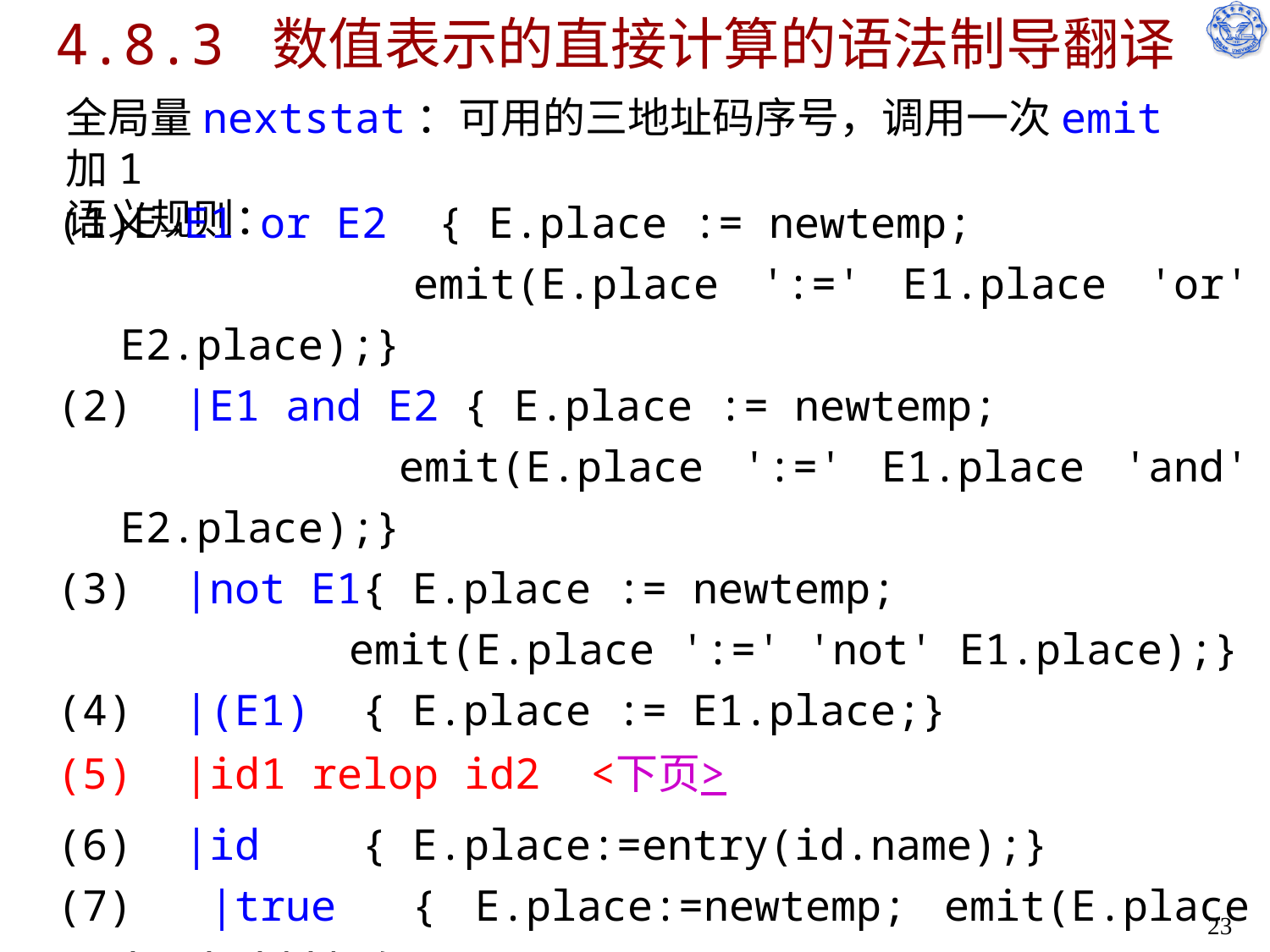

# 4.8.3 数值表示的直接计算的语法制导翻译
全局量nextstat：可用的三地址码序号，调用一次emit加1
语义规则：
(1)E→E1 or E2  { E.place := newtemp;
		    emit(E.place ':=' E1.place 'or' E2.place);}
(2)  |E1 and E2 { E.place := newtemp;
		    emit(E.place ':=' E1.place 'and' E2.place);}
(3)  |not E1{ E.place := newtemp;
		    emit(E.place ':=' 'not' E1.place);}
(4)  |(E1)  { E.place := E1.place;}
(5)  |id1 relop id2  <下页>
(6)  |id    { E.place:=entry(id.name);}
(7)  |true  { E.place:=newtemp; emit(E.place ':=' '1');}
(8)  |false { E.place:=newtemp; emit(E.place ':=' '0');}
23